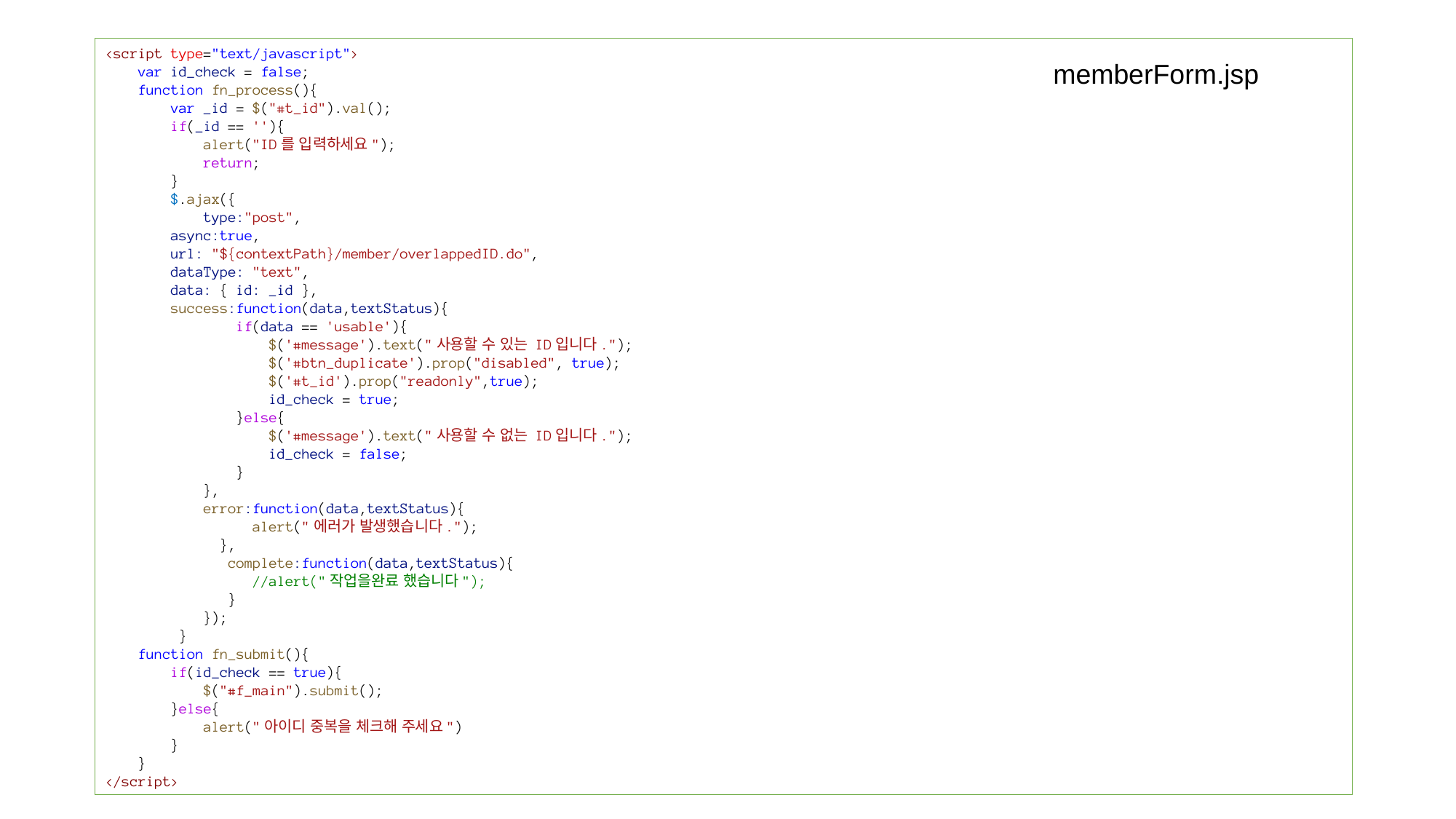

<script type="text/javascript">
    var id_check = false;
    function fn_process(){
        var _id = $("#t_id").val();
        if(_id == ''){
            alert("ID를 입력하세요");
            return;
        }
        $.ajax({
            type:"post",
        async:true,
        url: "${contextPath}/member/overlappedID.do",
        dataType: "text",
        data: { id: _id },
        success:function(data,textStatus){
                if(data == 'usable'){
                    $('#message').text("사용할 수 있는 ID입니다.");
                    $('#btn_duplicate').prop("disabled", true);
                    $('#t_id').prop("readonly",true);
                    id_check = true;
                }else{
                    $('#message').text("사용할 수 없는 ID입니다.");
                    id_check = false;
                }
            },
            error:function(data,textStatus){
                  alert("에러가 발생했습니다.");
              },
               complete:function(data,textStatus){
                  //alert("작업을완료 했습니다");
               }
            });
         }
    function fn_submit(){
        if(id_check == true){
            $("#f_main").submit();
        }else{
            alert("아이디 중복을 체크해 주세요")
        }
    }
</script>
memberForm.jsp